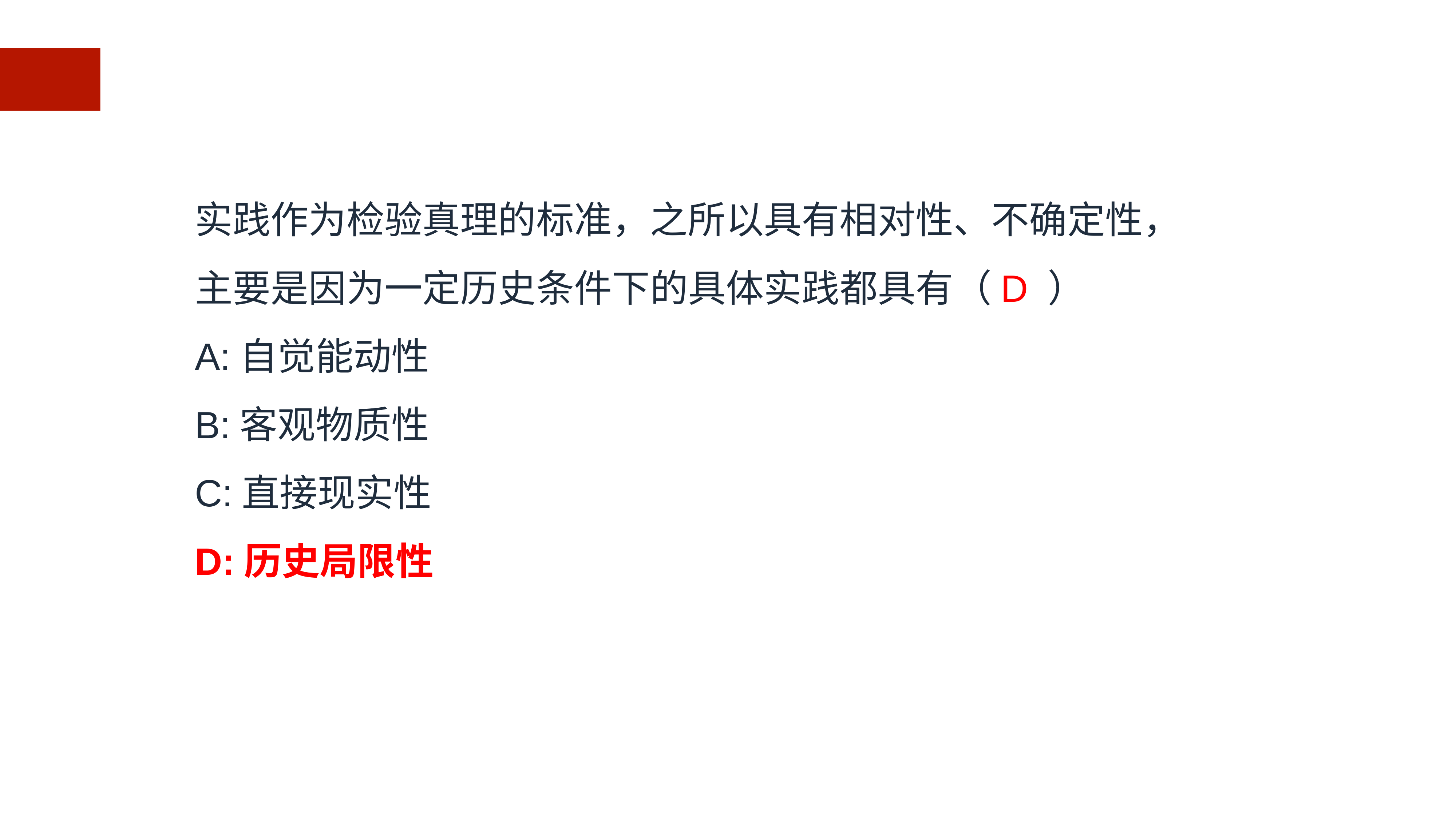

实践作为检验真理的标准，之所以具有相对性、不确定性，
主要是因为一定历史条件下的具体实践都具有（D ）
A:自觉能动性
B:客观物质性
C:直接现实性
D:历史局限性